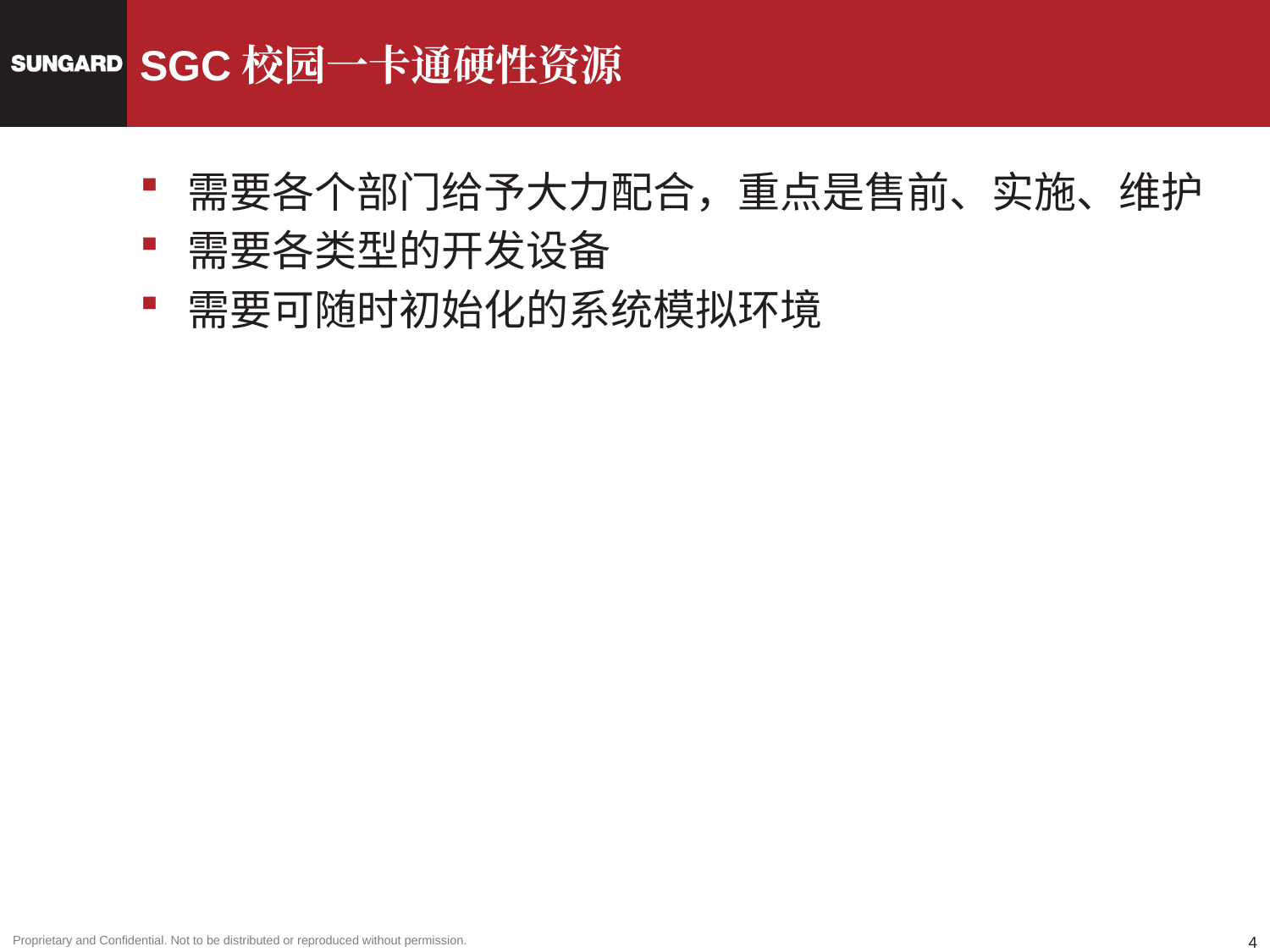

# SGC校园一卡通硬性资源
需要各个部门给予大力配合，重点是售前、实施、维护
需要各类型的开发设备
需要可随时初始化的系统模拟环境
4